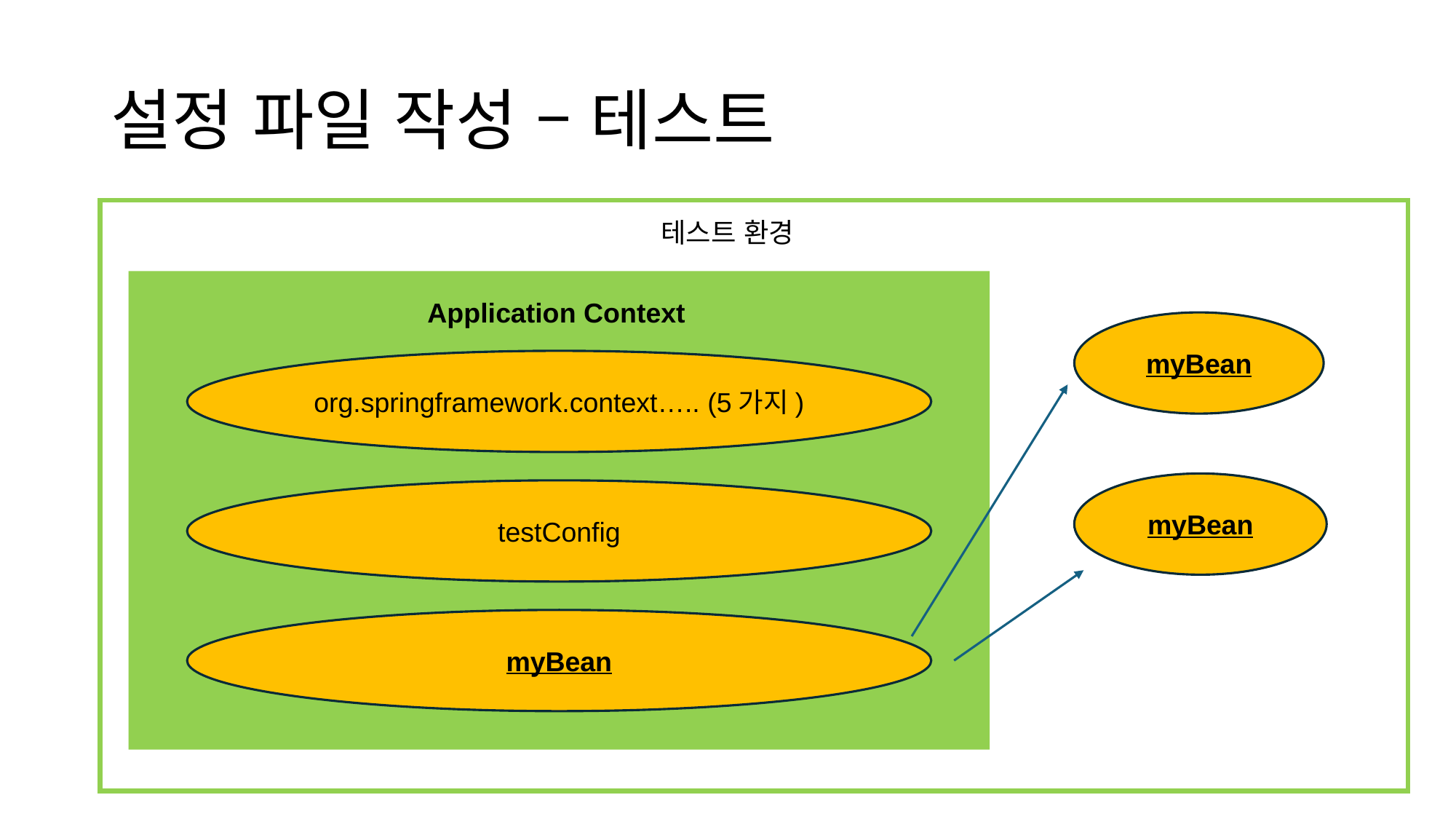

# 설정 파일 작성 – 테스트

테스트 환경

Application Context
myBean
org.springframework.context….. (5가지)
myBean
testConfig
myBean